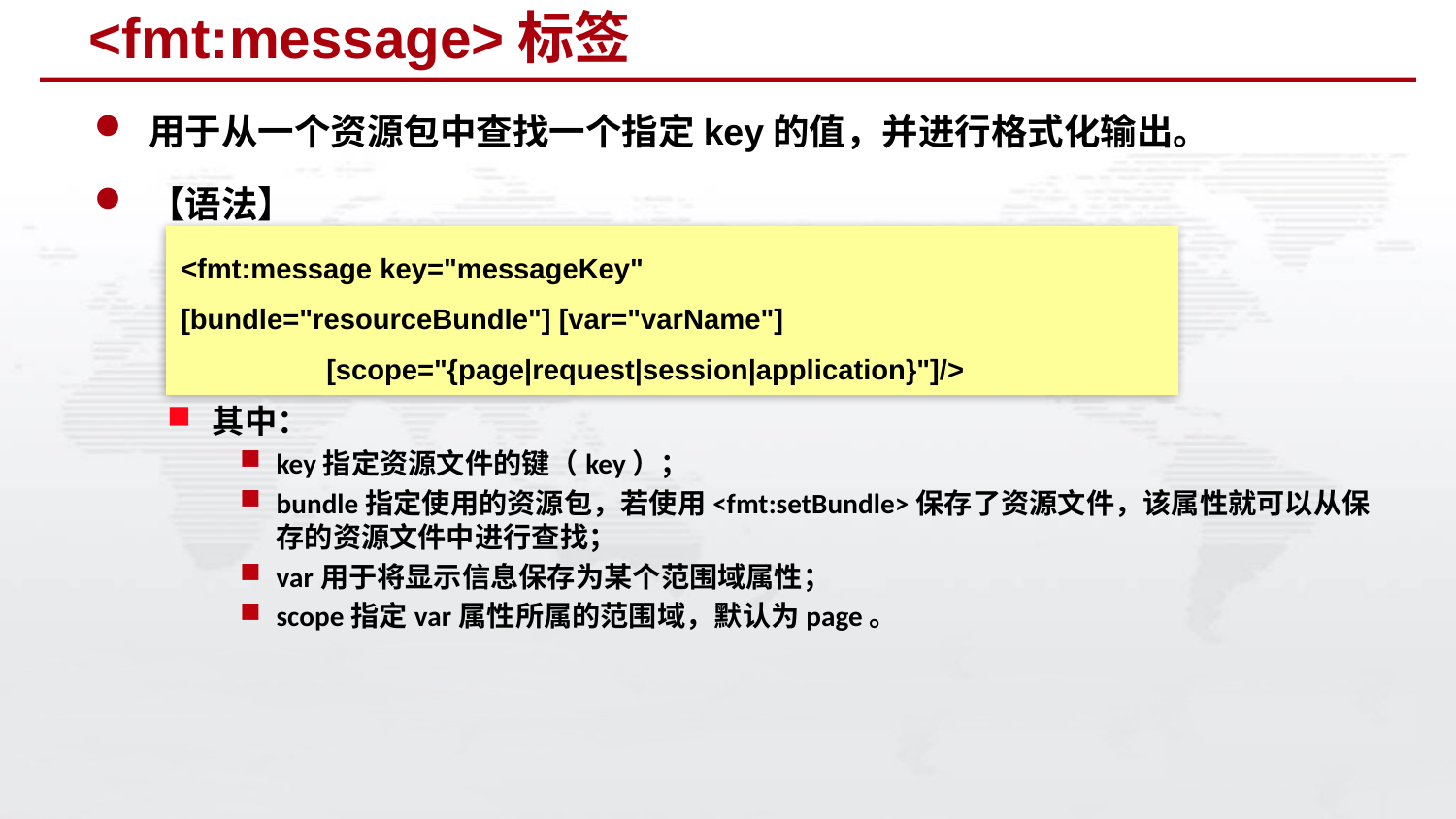

# <fmt:message>标签
用于从一个资源包中查找一个指定key的值，并进行格式化输出。
【语法】

其中：
key指定资源文件的键（key）；
bundle指定使用的资源包，若使用<fmt:setBundle>保存了资源文件，该属性就可以从保存的资源文件中进行查找；
var用于将显示信息保存为某个范围域属性；
scope指定var属性所属的范围域，默认为page。

<fmt:message key="messageKey"
[bundle="resourceBundle"] [var="varName"]
	[scope="{page|request|session|application}"]/>